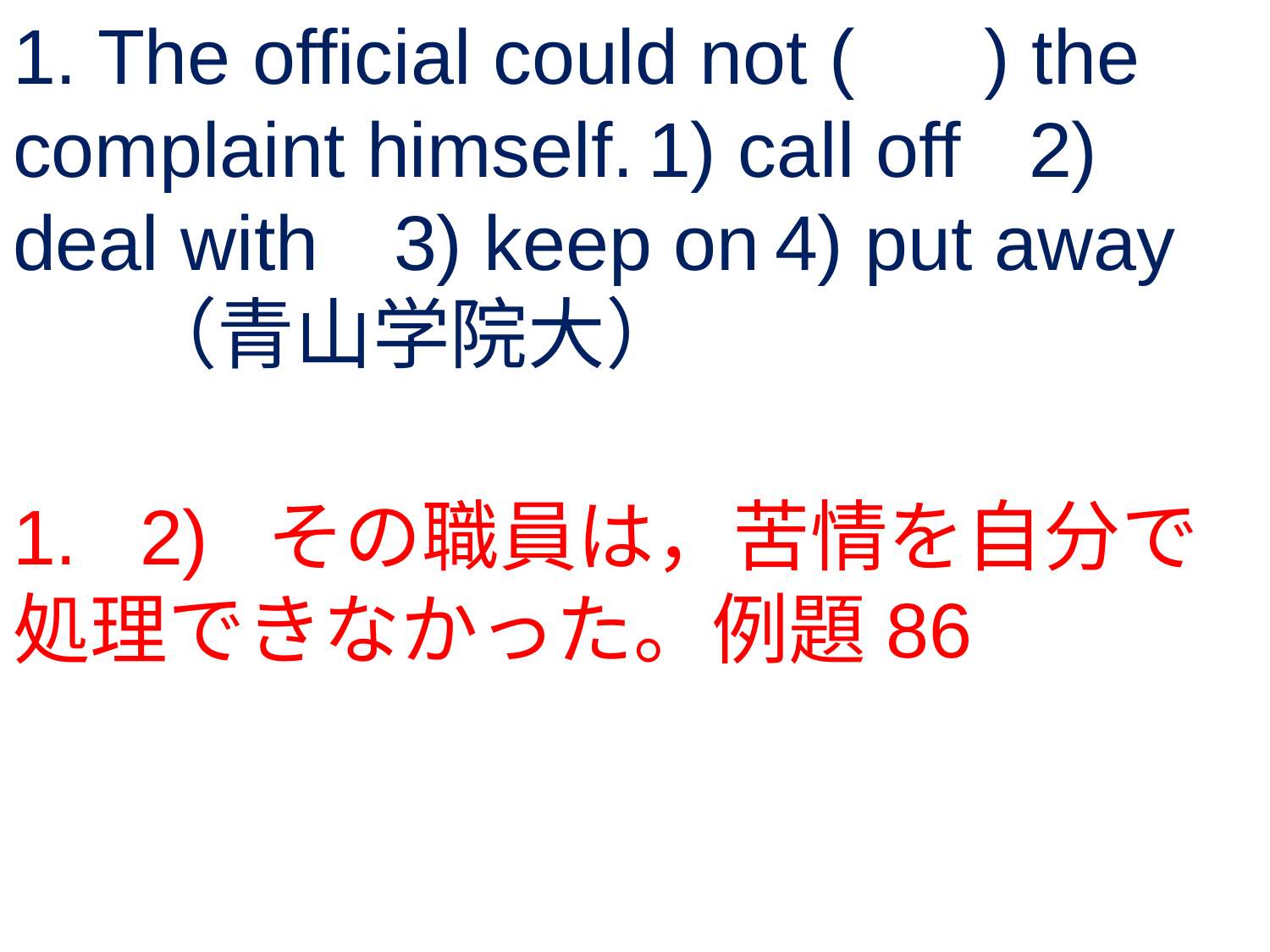

# 1. The official could not (      ) the complaint himself.	1) call off	2) deal with	3) keep on	4) put away	（青山学院大）
1.	2) 	その職員は，苦情を自分で処理できなかった。例題86